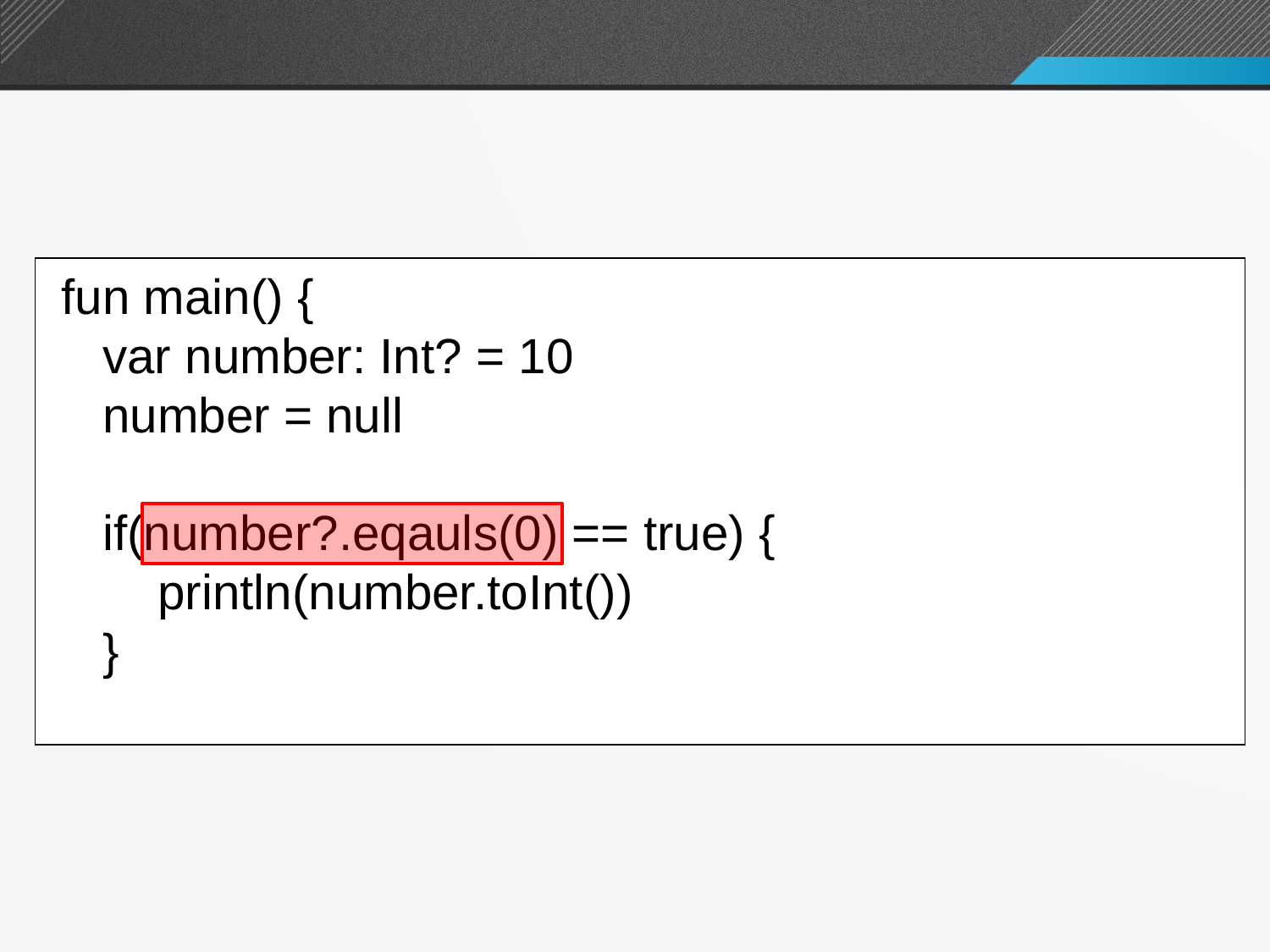

세이프콜을 적용한 함수 호출
 fun main() {
    var number: Int? = 10
    number = null

    if(number?.eqauls(0) == true) {
        println(number.toInt())
    }